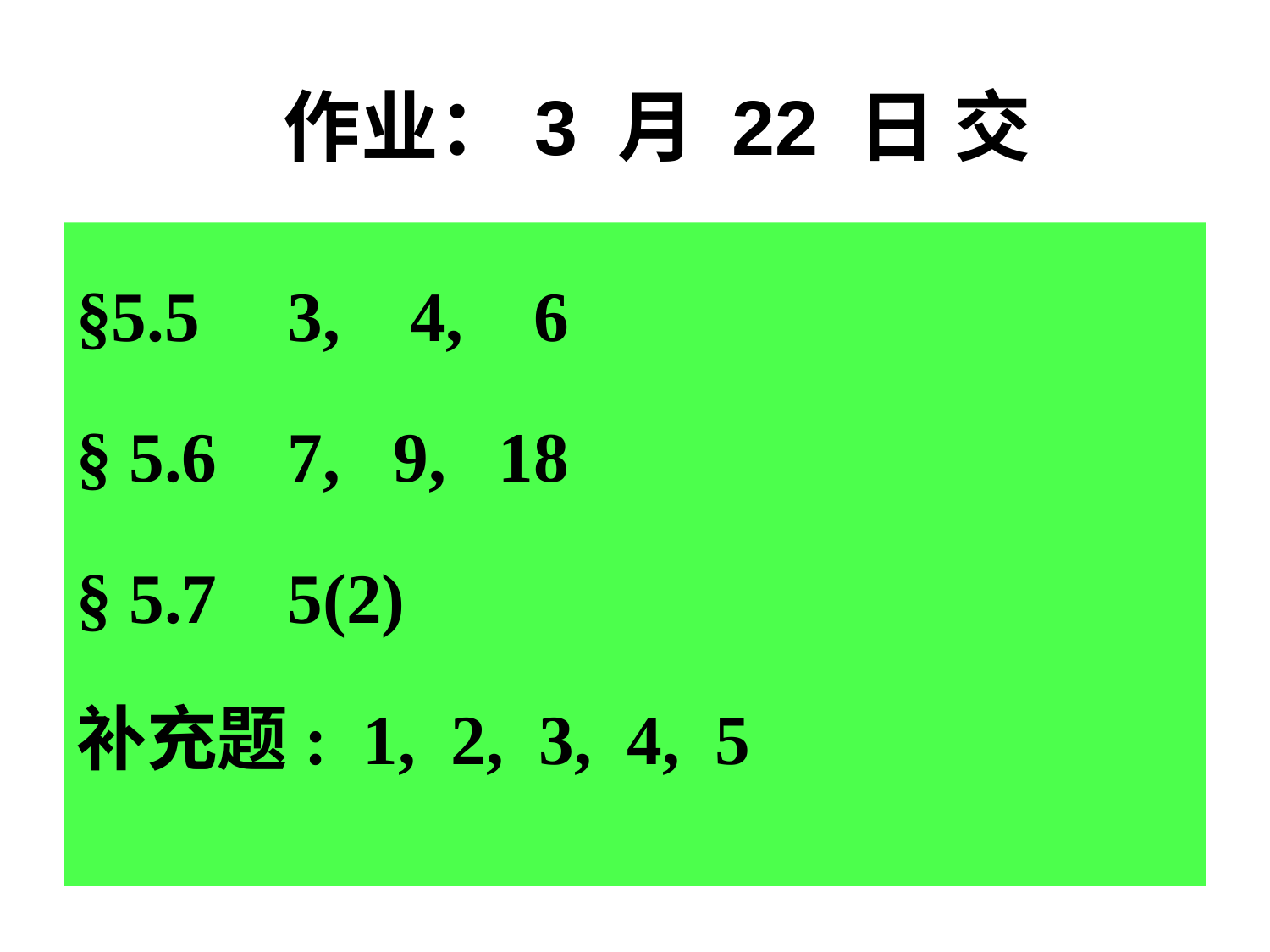

作业：3 月 22 日 交
§5.5     3,    4,    6
§ 5.6    7,   9,   18
§ 5.7    5(2)
补充题:  1,  2,  3,  4,  5